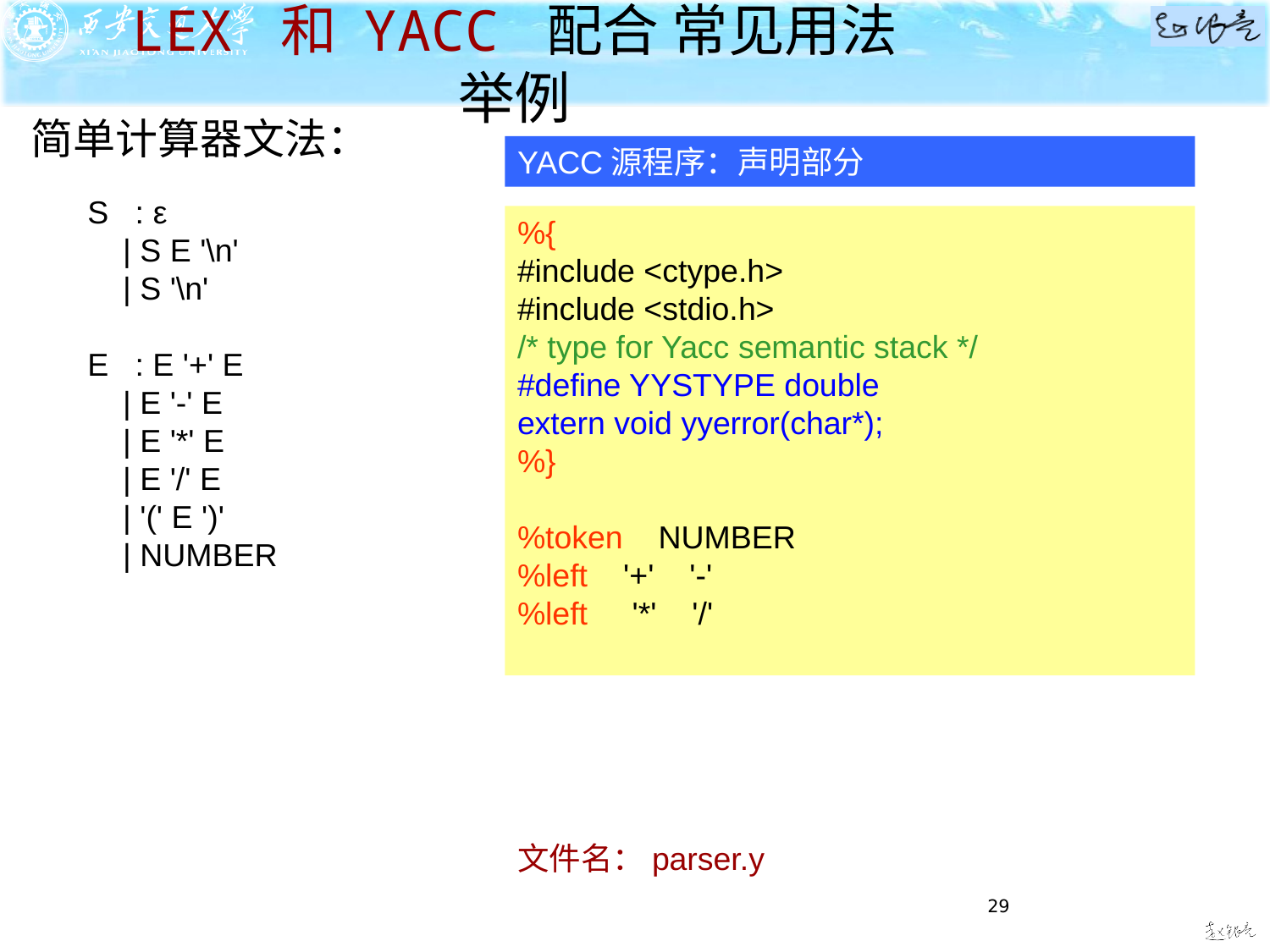

# LEX 和 YACC 配合 常见用法举例
简单计算器文法：
YACC源程序：声明部分
S   : ε
    | S E '\n'
    | S '\n'

E   : E '+' E
    | E '-' E
    | E '*' E
    | E '/' E
    | '(' E ')'
    | NUMBER
%{
#include <ctype.h>
#include <stdio.h>
/* type for Yacc semantic stack */
#define YYSTYPE double
extern void yyerror(char*);
%}

%token    NUMBER
%left    '+'    '-'
%left     '*'    '/'

文件名：parser.y
29